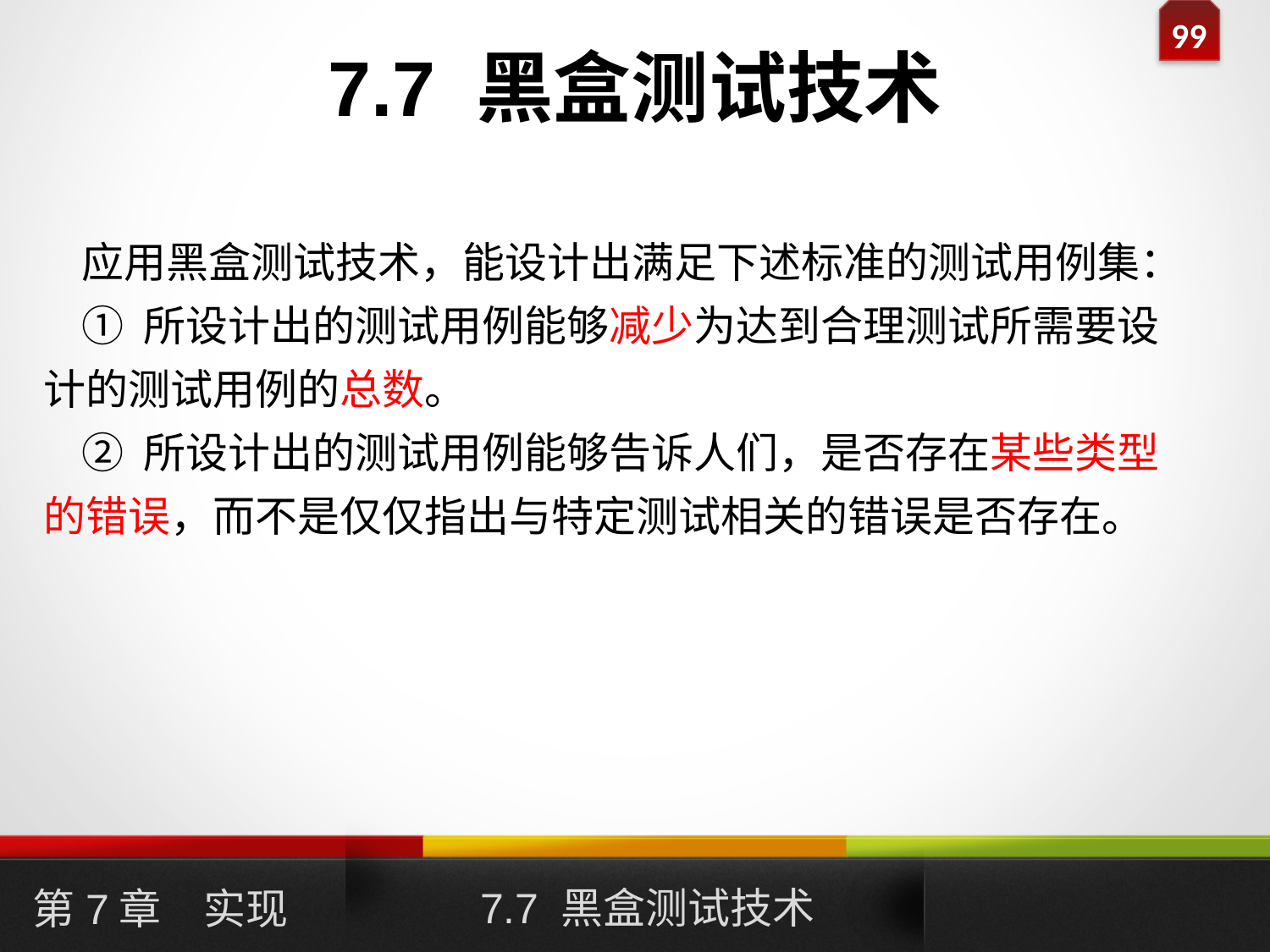

# 7.7 黑盒测试技术
   应用黑盒测试技术，能设计出满足下述标准的测试用例集：
    ① 所设计出的测试用例能够减少为达到合理测试所需要设计的测试用例的总数。
    ② 所设计出的测试用例能够告诉人们，是否存在某些类型的错误，而不是仅仅指出与特定测试相关的错误是否存在。
7.7 黑盒测试技术
第7章　实现